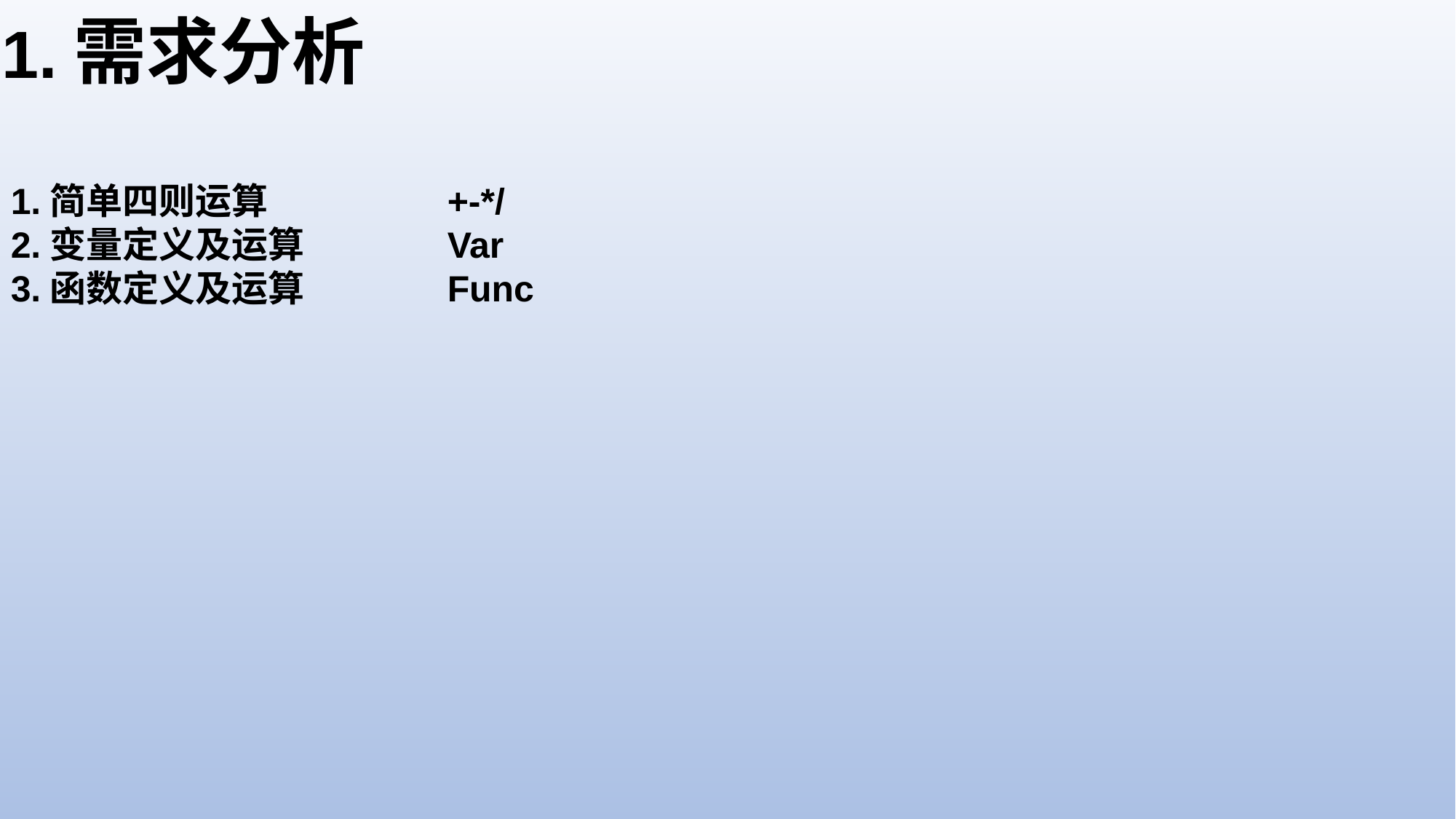

1.需求分析
1.简单四则运算		+-*/
2.变量定义及运算		Var
3.函数定义及运算		Func